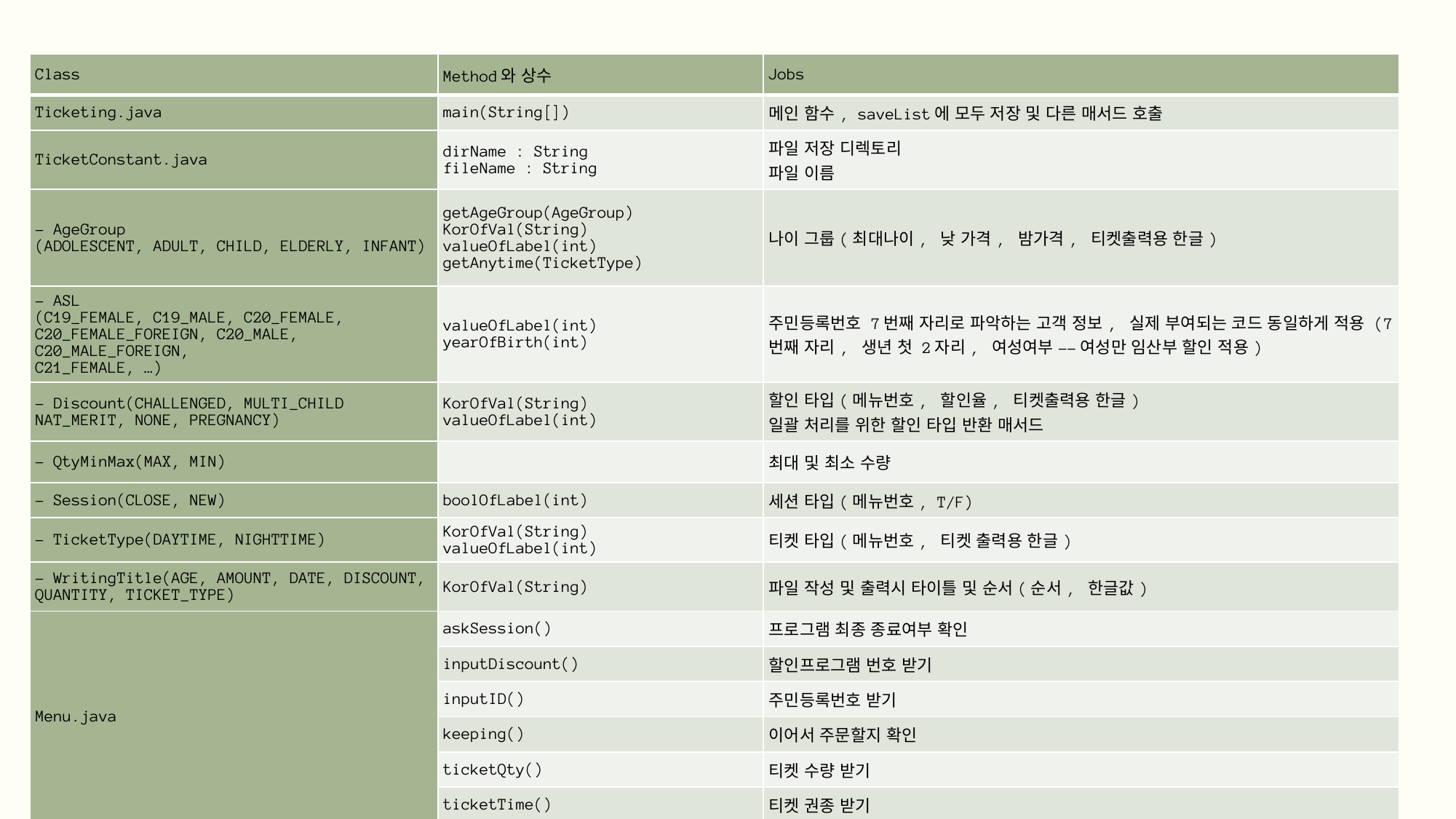

| Class | Method와 상수 | Jobs |
| --- | --- | --- |
| Ticketing.java | main(String[]) | 메인 함수, saveList에 모두 저장 및 다른 매서드 호출 |
| TicketConstant.java | dirName : String fileName : String | 파일 저장 디렉토리 파일 이름 |
| - AgeGroup (ADOLESCENT, ADULT, CHILD, ELDERLY, INFANT) | getAgeGroup(AgeGroup) KorOfVal(String) valueOfLabel(int) getAnytime(TicketType) | 나이 그룹(최대나이, 낮 가격, 밤가격, 티켓출력용 한글) |
| - ASL (C19\_FEMALE, C19\_MALE, C20\_FEMALE, C20\_FEMALE\_FOREIGN, C20\_MALE, C20\_MALE\_FOREIGN, C21\_FEMALE, …) | valueOfLabel(int) yearOfBirth(int) | 주민등록번호 7번째 자리로 파악하는 고객 정보, 실제 부여되는 코드 동일하게 적용 (7번째 자리, 생년 첫 2자리, 여성여부--여성만 임산부 할인 적용) |
| - Discount(CHALLENGED, MULTI\_CHILD NAT\_MERIT, NONE, PREGNANCY) | KorOfVal(String) valueOfLabel(int) | 할인 타입(메뉴번호, 할인율, 티켓출력용 한글) 일괄 처리를 위한 할인 타입 반환 매서드 |
| - QtyMinMax(MAX, MIN) |  | 최대 및 최소 수량 |
| - Session(CLOSE, NEW) | boolOfLabel(int) | 세션 타입(메뉴번호, T/F) |
| - TicketType(DAYTIME, NIGHTTIME) | KorOfVal(String) valueOfLabel(int) | 티켓 타입(메뉴번호, 티켓 출력용 한글) |
| - WritingTitle(AGE, AMOUNT, DATE, DISCOUNT, QUANTITY, TICKET\_TYPE) | KorOfVal(String) | 파일 작성 및 출력시 타이틀 및 순서(순서, 한글값) |
| Menu.java | askSession() | 프로그램 최종 종료여부 확인 |
|  | inputDiscount() | 할인프로그램 번호 받기 |
|  | inputID() | 주민등록번호 받기 |
|  | keeping() | 이어서 주문할지 확인 |
|  | ticketQty() | 티켓 수량 받기 |
|  | ticketTime() | 티켓 권종 받기 |